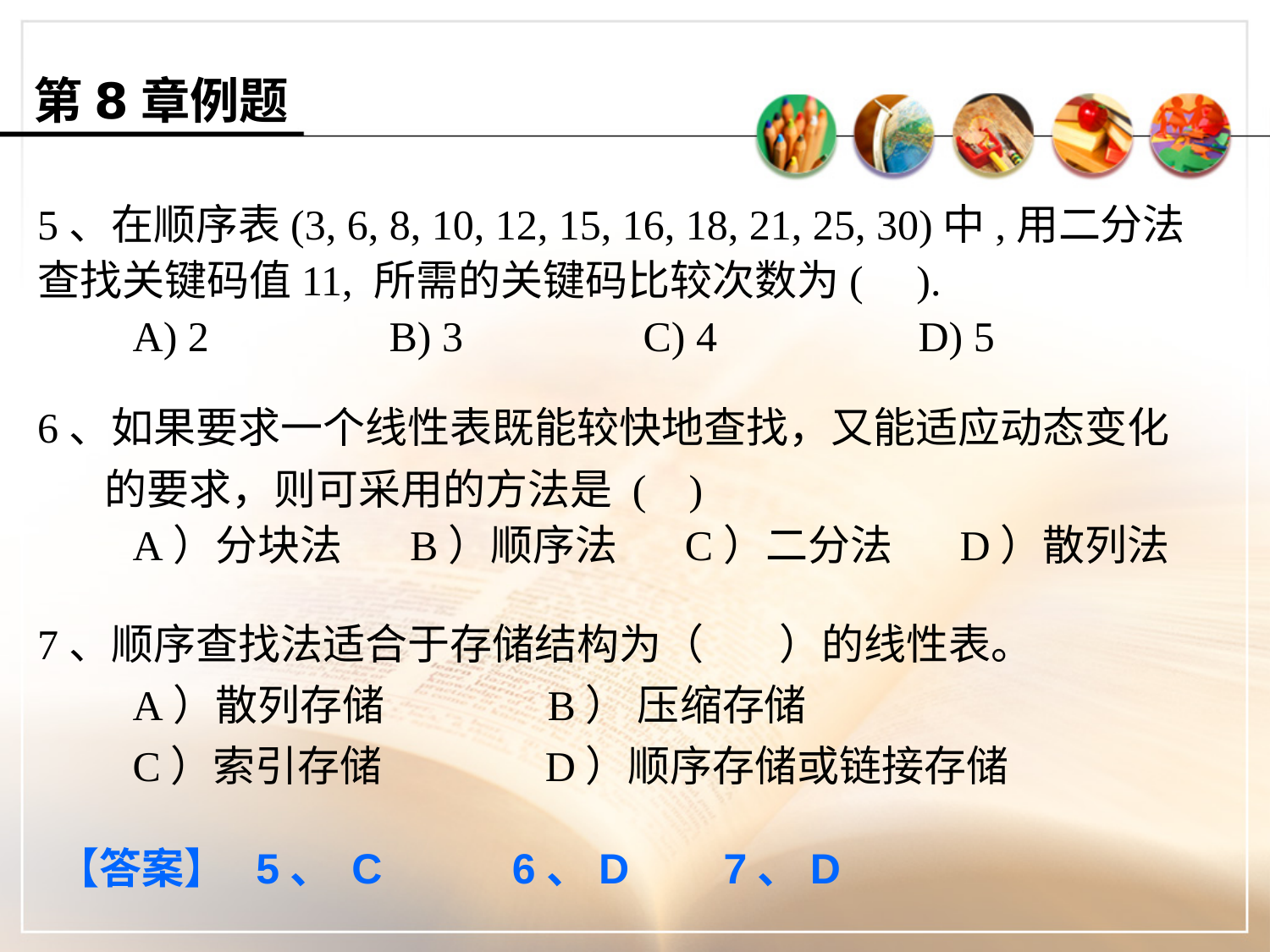

第8章例题
5、在顺序表(3, 6, 8, 10, 12, 15, 16, 18, 21, 25, 30)中,用二分法查找关键码值11, 所需的关键码比较次数为(     ).
         A) 2                 B) 3                 C) 4                   D) 5

6、如果要求一个线性表既能较快地查找，又能适应动态变化
      的要求，则可采用的方法是 (    )
         A）分块法      B）顺序法      C）二分法      D）散列法

7、顺序查找法适合于存储结构为（        ）的线性表。
         A）散列存储                B） 压缩存储
         C）索引存储                D）顺序存储或链接存储

【答案】  5、 C           6、D        7、D